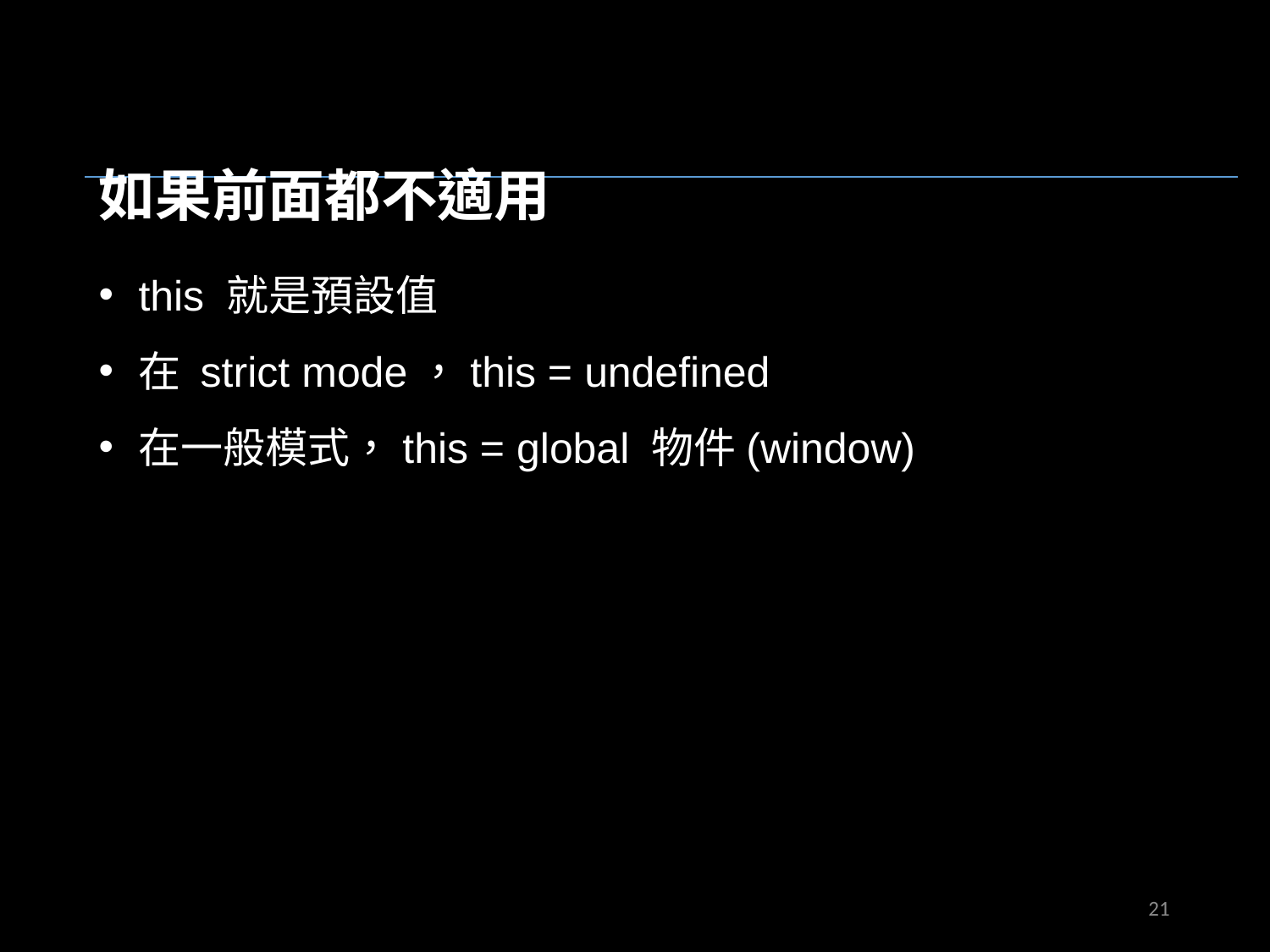

如果前面都不適用
this 就是預設值
在 strict mode，this = undefined
在一般模式，this = global 物件(window)

21